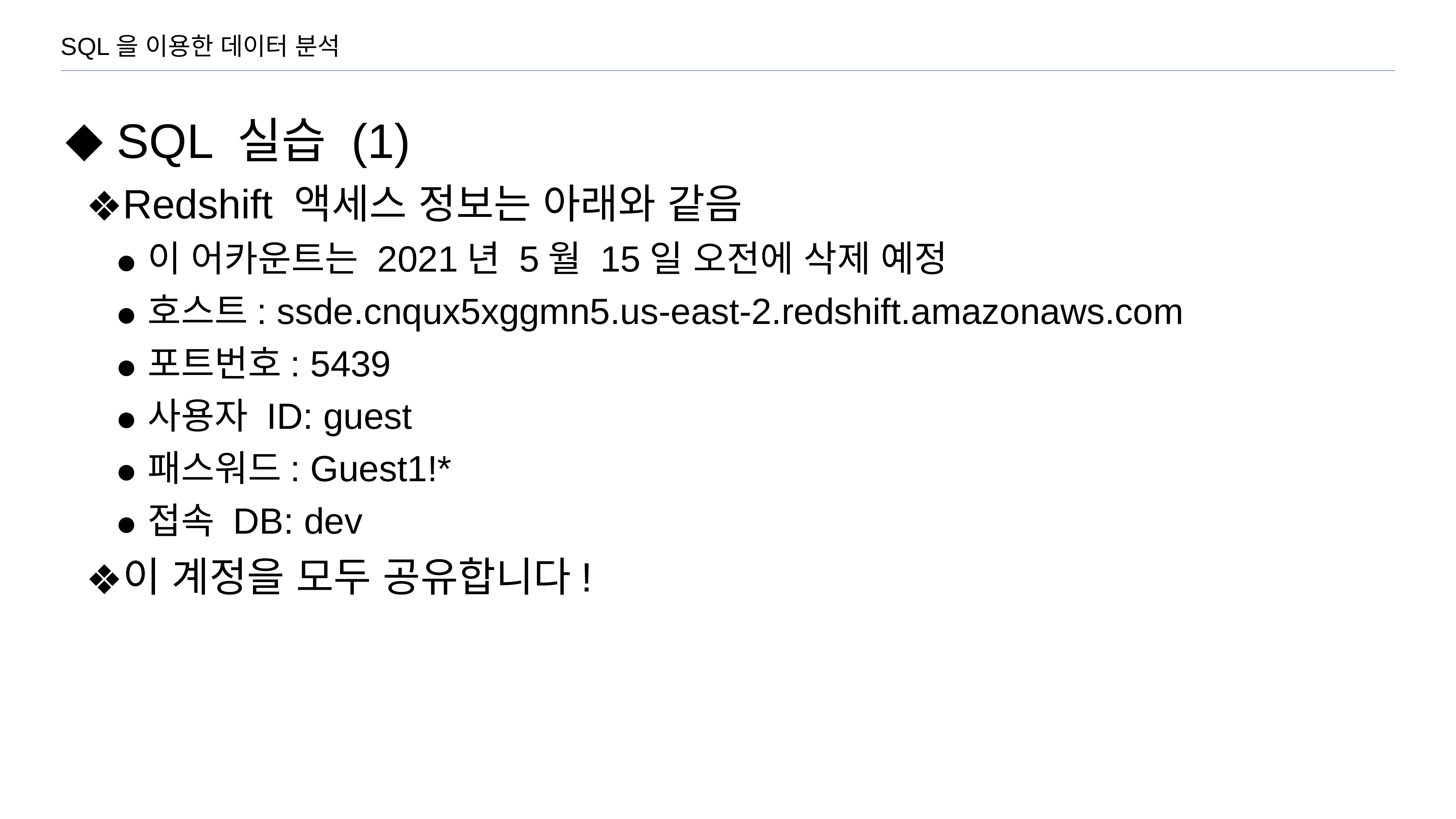

SQL을 이용한 데이터 분석
SQL 실습 (1)
Redshift 액세스 정보는 아래와 같음
이 어카운트는 2021년 5월 15일 오전에 삭제 예정
호스트: ssde.cnqux5xggmn5.us-east-2.redshift.amazonaws.com
포트번호: 5439
사용자 ID: guest
패스워드: Guest1!*
접속 DB: dev
이 계정을 모두 공유합니다!